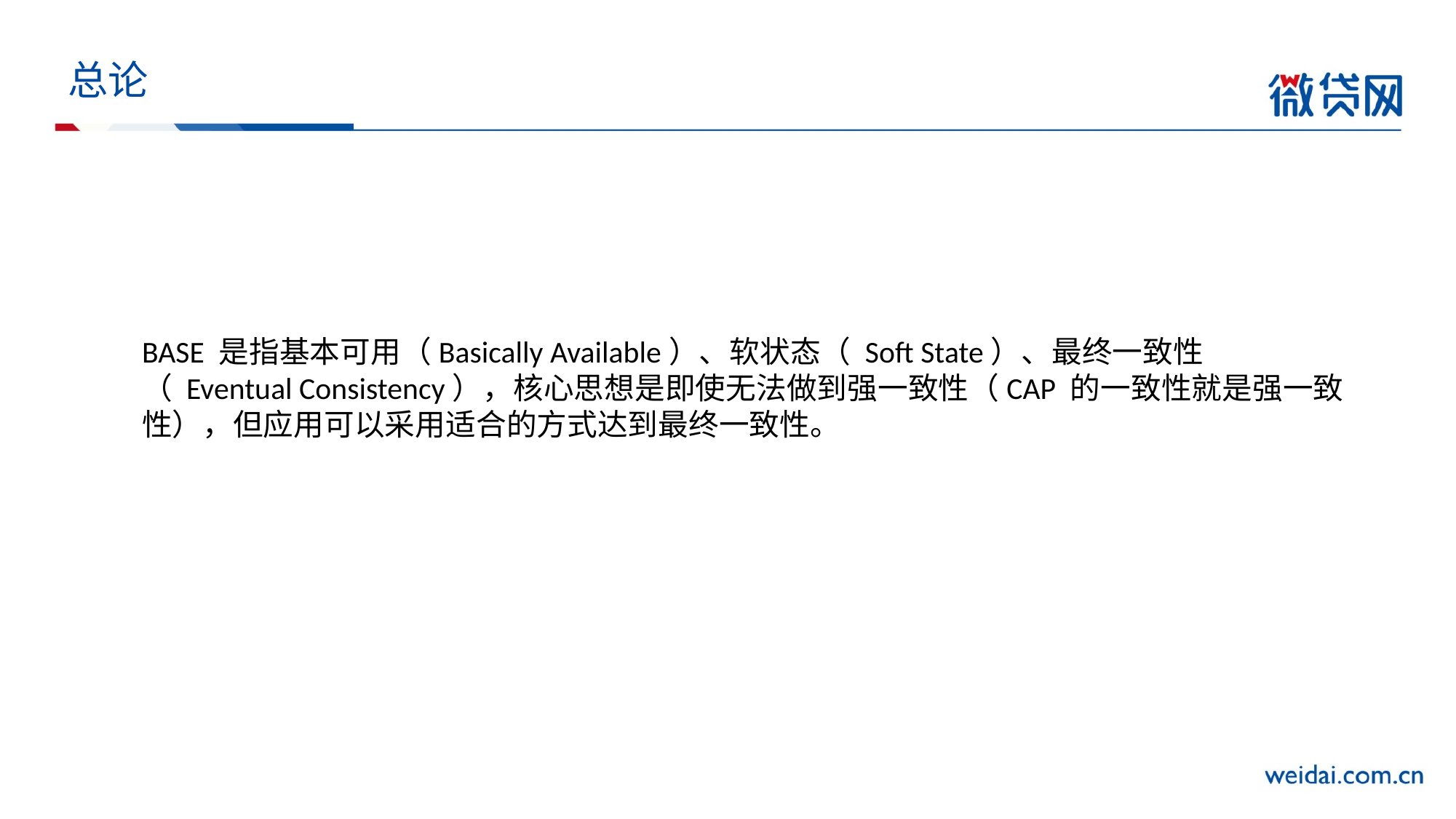

# 总论
BASE 是指基本可用（Basically Available）、软状态（ Soft State）、最终一致性（ Eventual Consistency），核心思想是即使无法做到强一致性（CAP 的一致性就是强一致性），但应用可以采用适合的方式达到最终一致性。